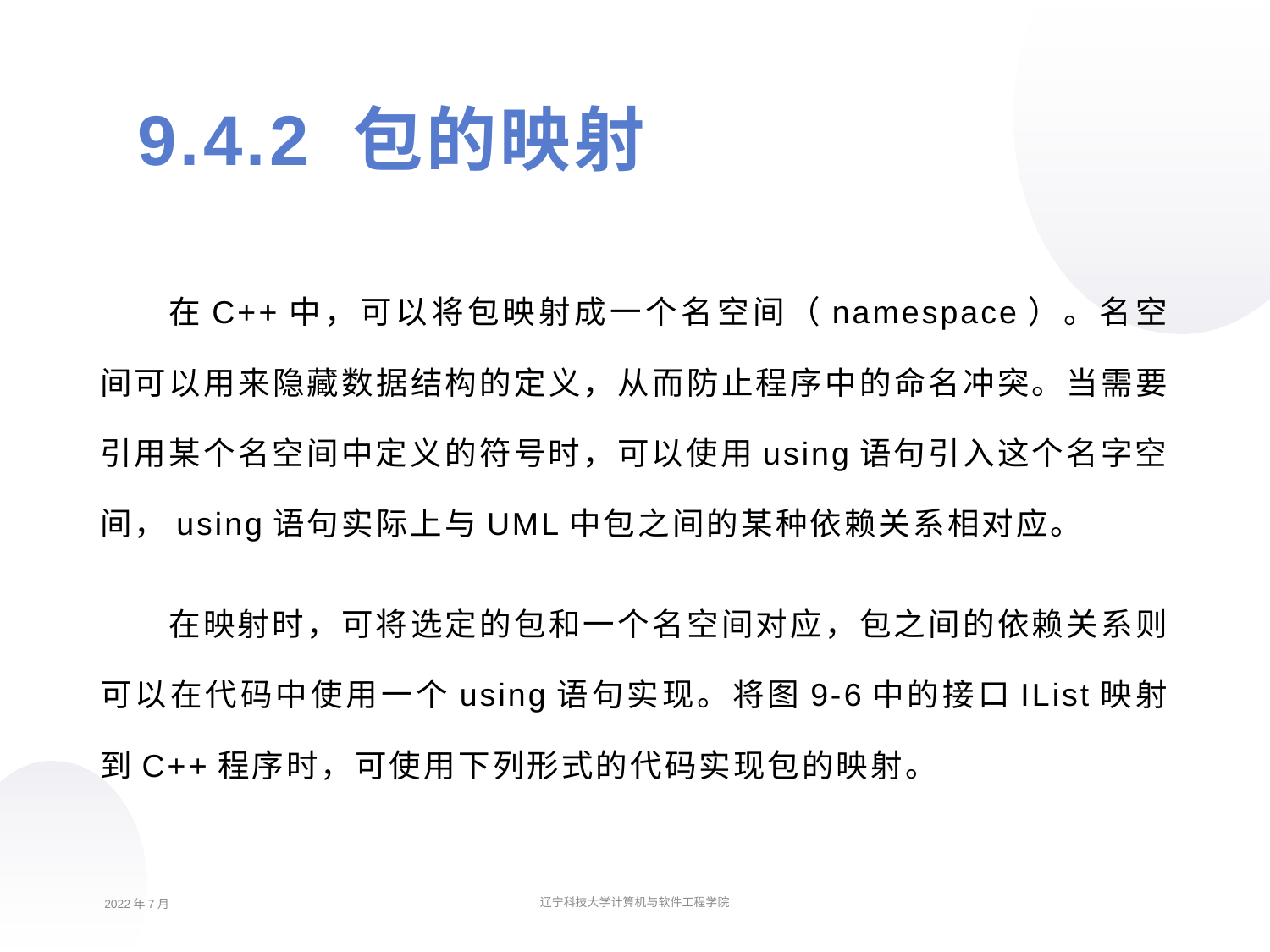

9.4.2 包的映射
在C++中，可以将包映射成一个名空间（namespace）。名空间可以用来隐藏数据结构的定义，从而防止程序中的命名冲突。当需要引用某个名空间中定义的符号时，可以使用using语句引入这个名字空间，using语句实际上与UML中包之间的某种依赖关系相对应。
在映射时，可将选定的包和一个名空间对应，包之间的依赖关系则可以在代码中使用一个using语句实现。将图9-6中的接口IList映射到C++程序时，可使用下列形式的代码实现包的映射。

2022年7月
辽宁科技大学计算机与软件工程学院
73